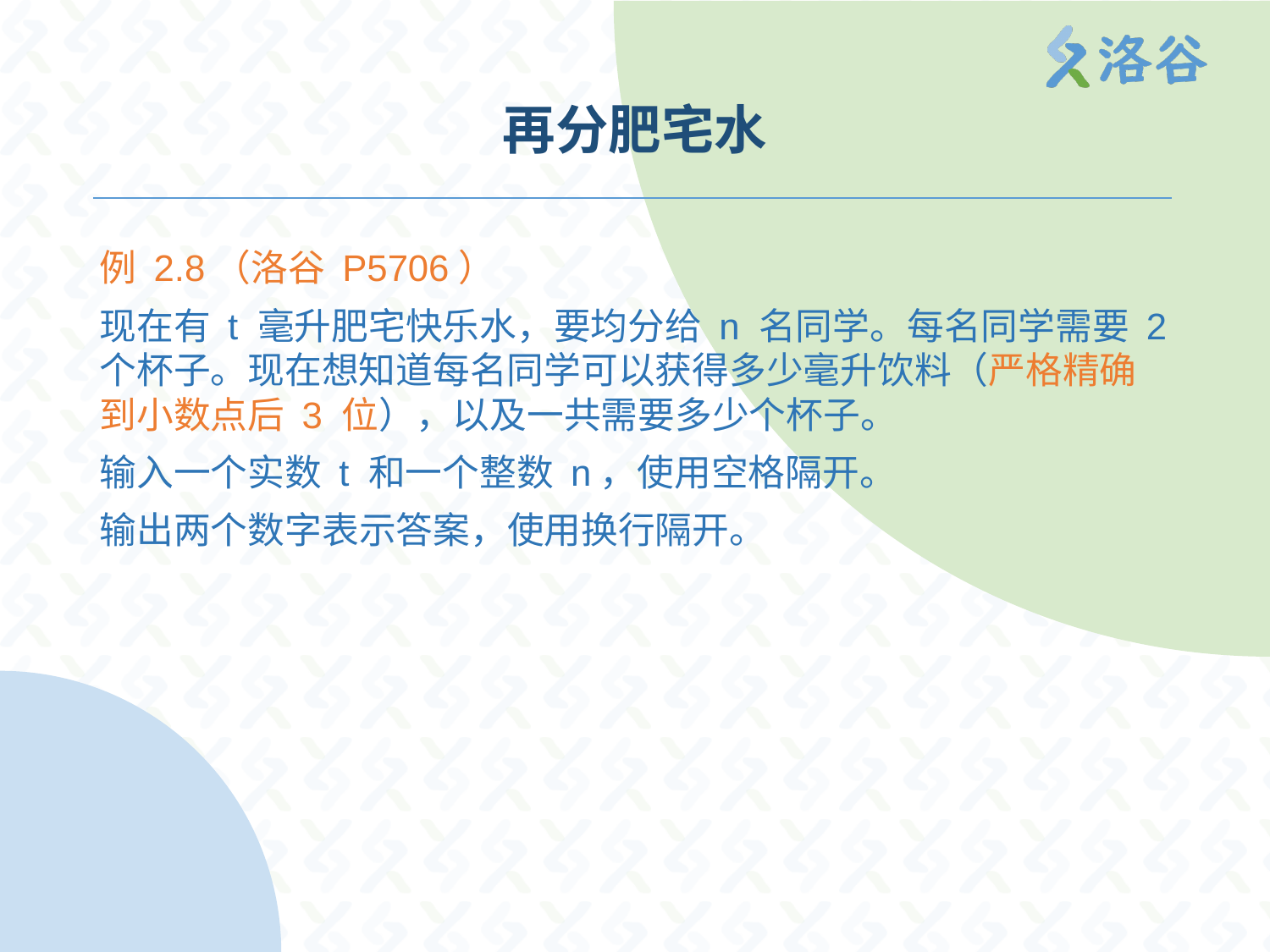

# 再分肥宅水
例 2.8（洛谷 P5706）
现在有 t 毫升肥宅快乐水，要均分给 n 名同学。每名同学需要 2 个杯子。现在想知道每名同学可以获得多少毫升饮料（严格精确到小数点后 3 位），以及一共需要多少个杯子。
输入一个实数 t 和一个整数 n，使用空格隔开。
输出两个数字表示答案，使用换行隔开。